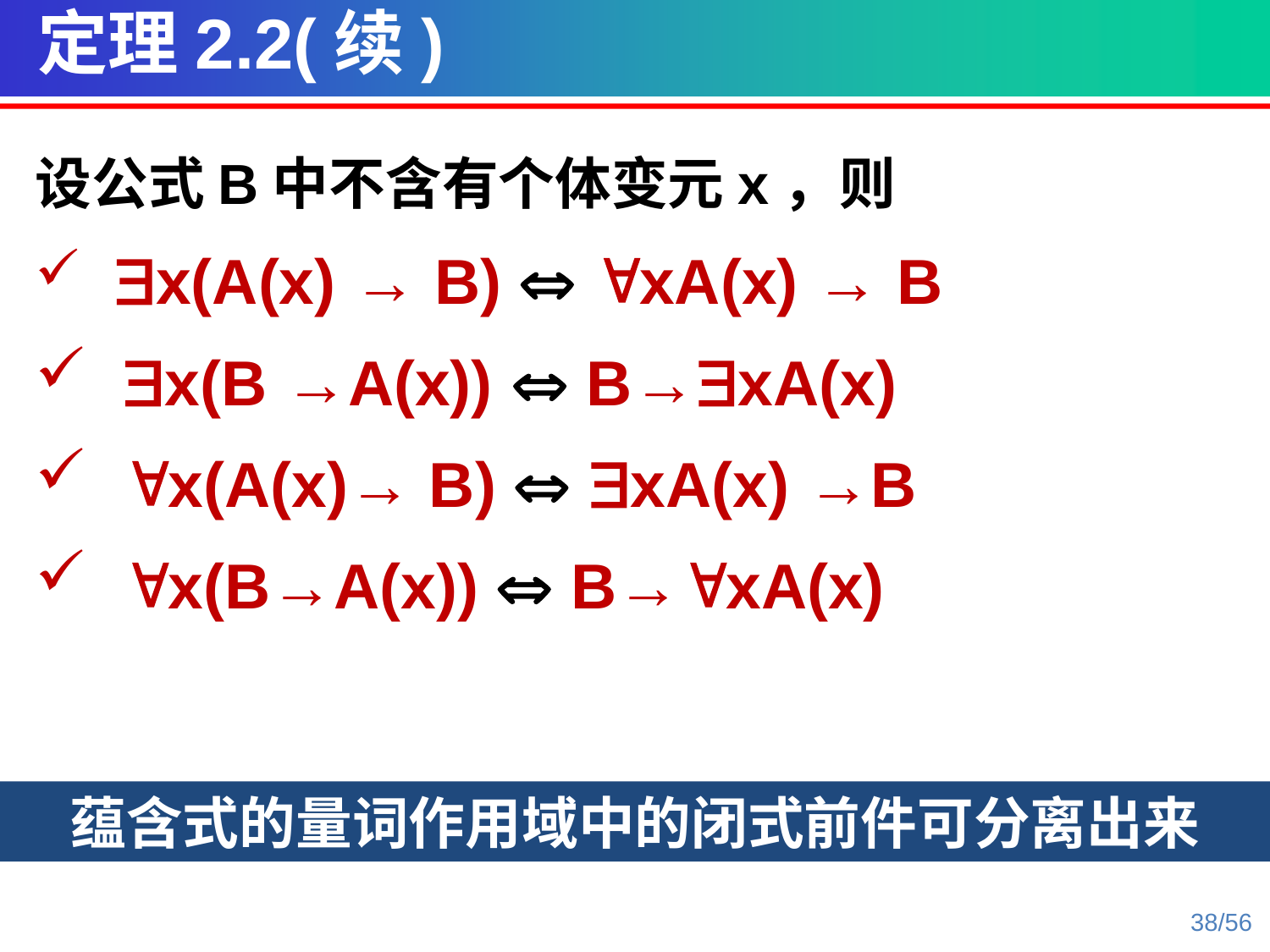

定理2.2(续)
设公式B中不含有个体变元x，则
  ∃x(A(x) → B) ⇔ ∀xA(x) → B
  ∃x(B →A(x)) ⇔ B→∃xA(x)
  ∀x(A(x)→ B) ⇔ ∃xA(x) →B
  ∀x(B→A(x)) ⇔ B→∀xA(x)

蕴含式的量词作用域中的闭式前件可分离出来
38/56